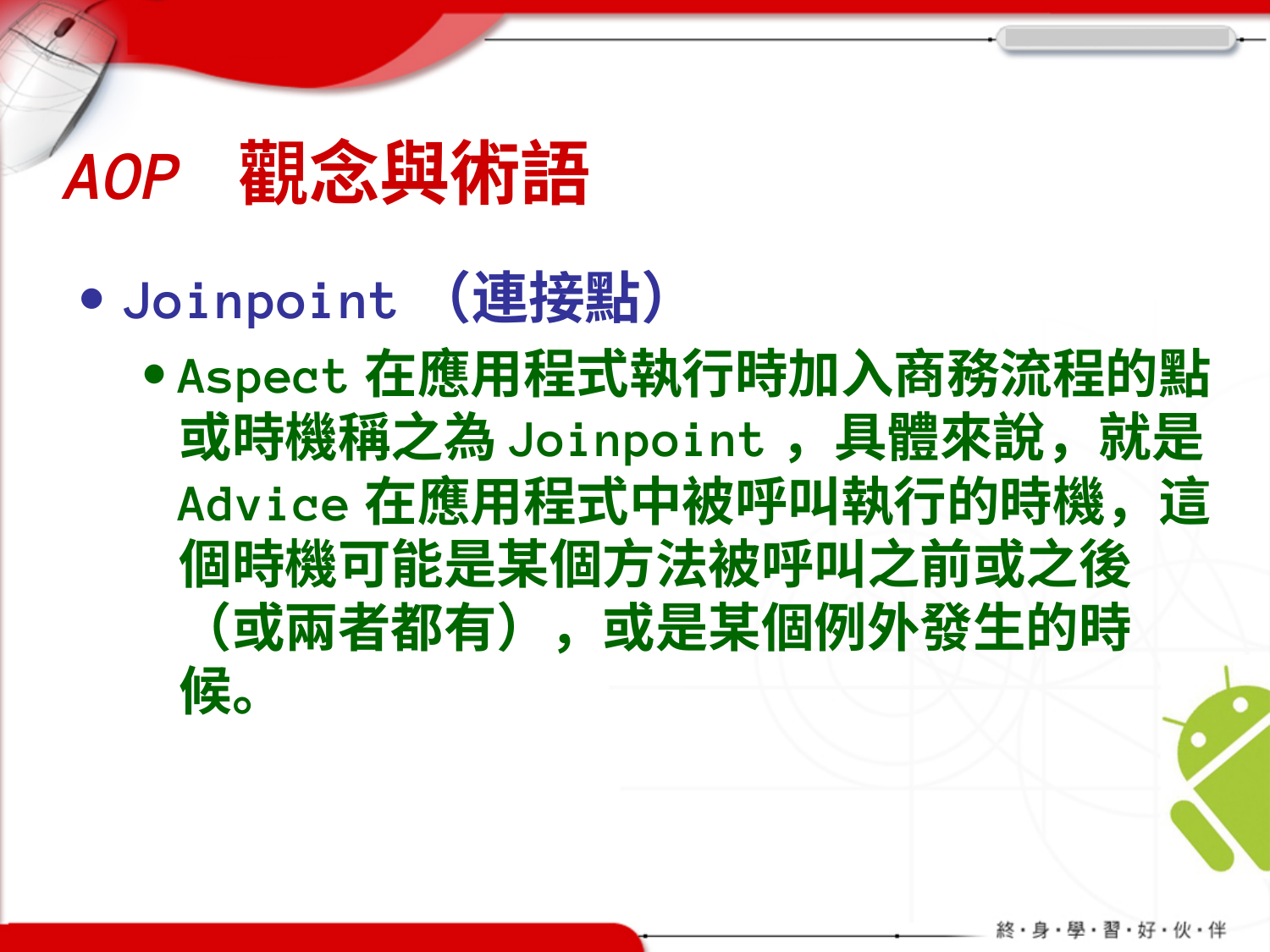

# AOP 觀念與術語
Joinpoint（連接點）
Aspect在應用程式執行時加入商務流程的點或時機稱之為Joinpoint，具體來說，就是Advice在應用程式中被呼叫執行的時機，這個時機可能是某個方法被呼叫之前或之後（或兩者都有），或是某個例外發生的時候。